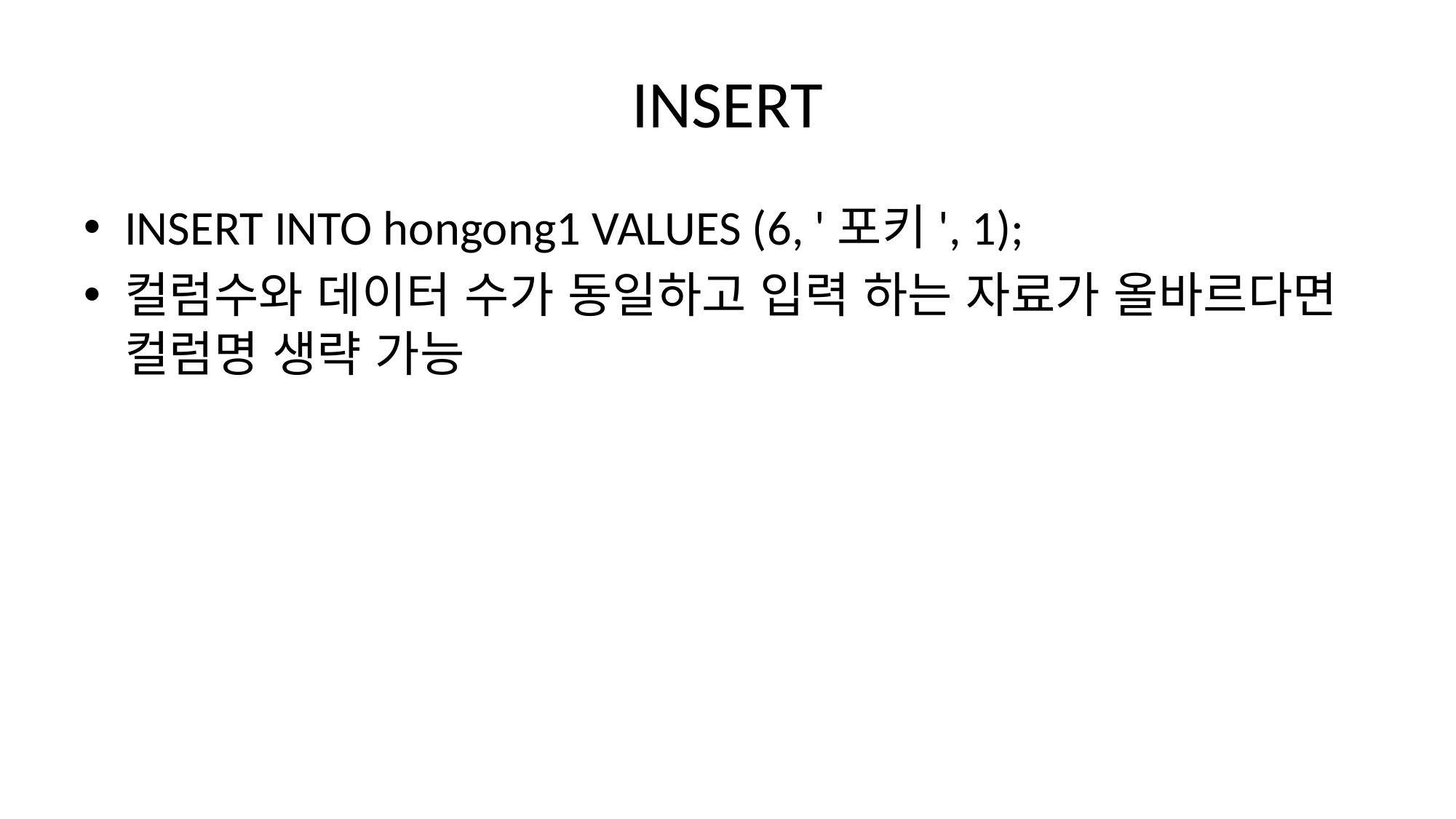

# INSERT
INSERT INTO hongong1 VALUES (6, '포키', 1);
컬럼수와 데이터 수가 동일하고 입력 하는 자료가 올바르다면 컬럼명 생략 가능